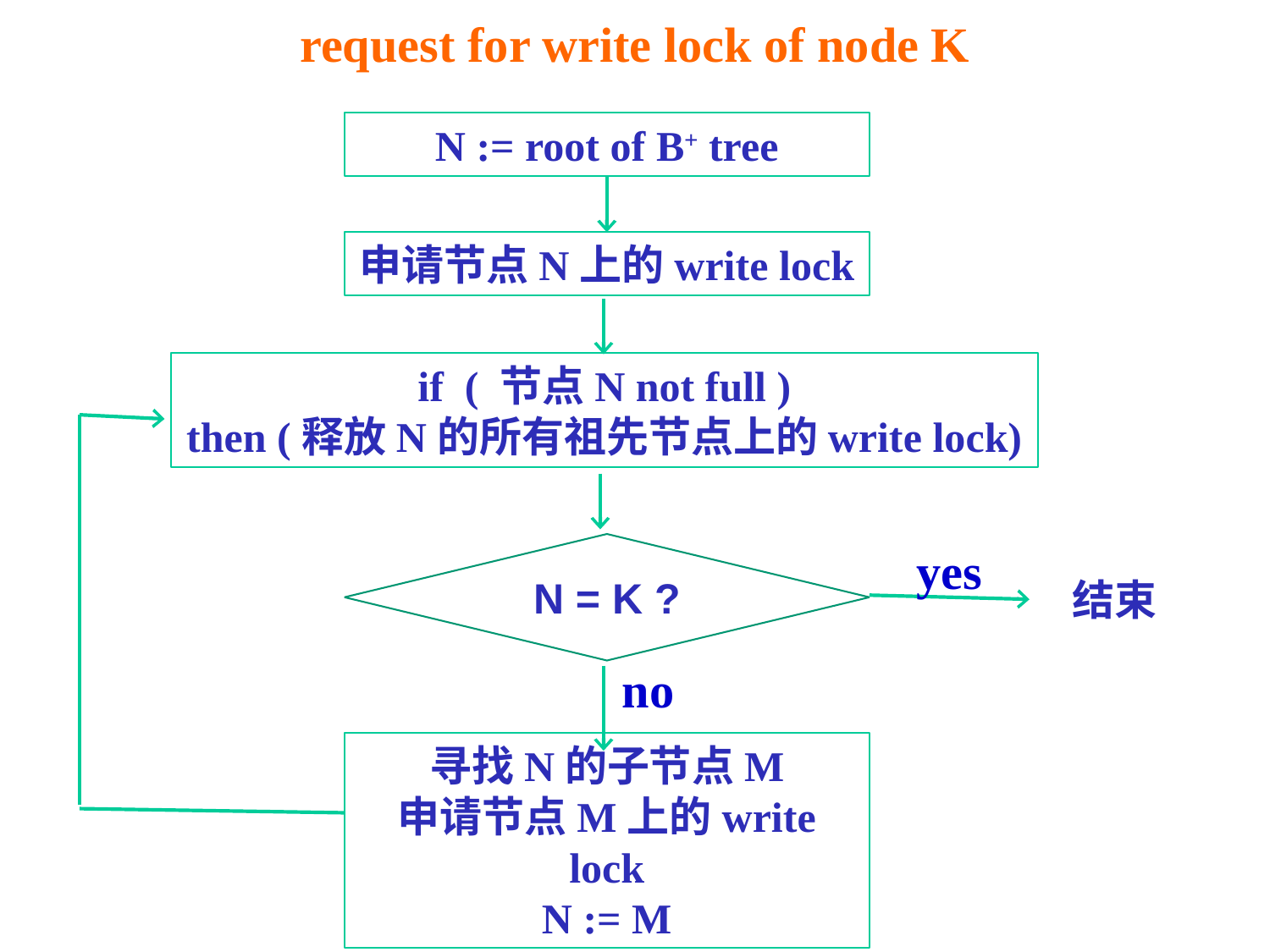

request for write lock of node K
N := root of B+ tree
申请节点N上的write lock
if  ( 节点N not full )
then (释放N的所有祖先节点上的write lock)
N = K ?
yes
结束
no
寻找N的子节点M
申请节点M上的write lock
N := M